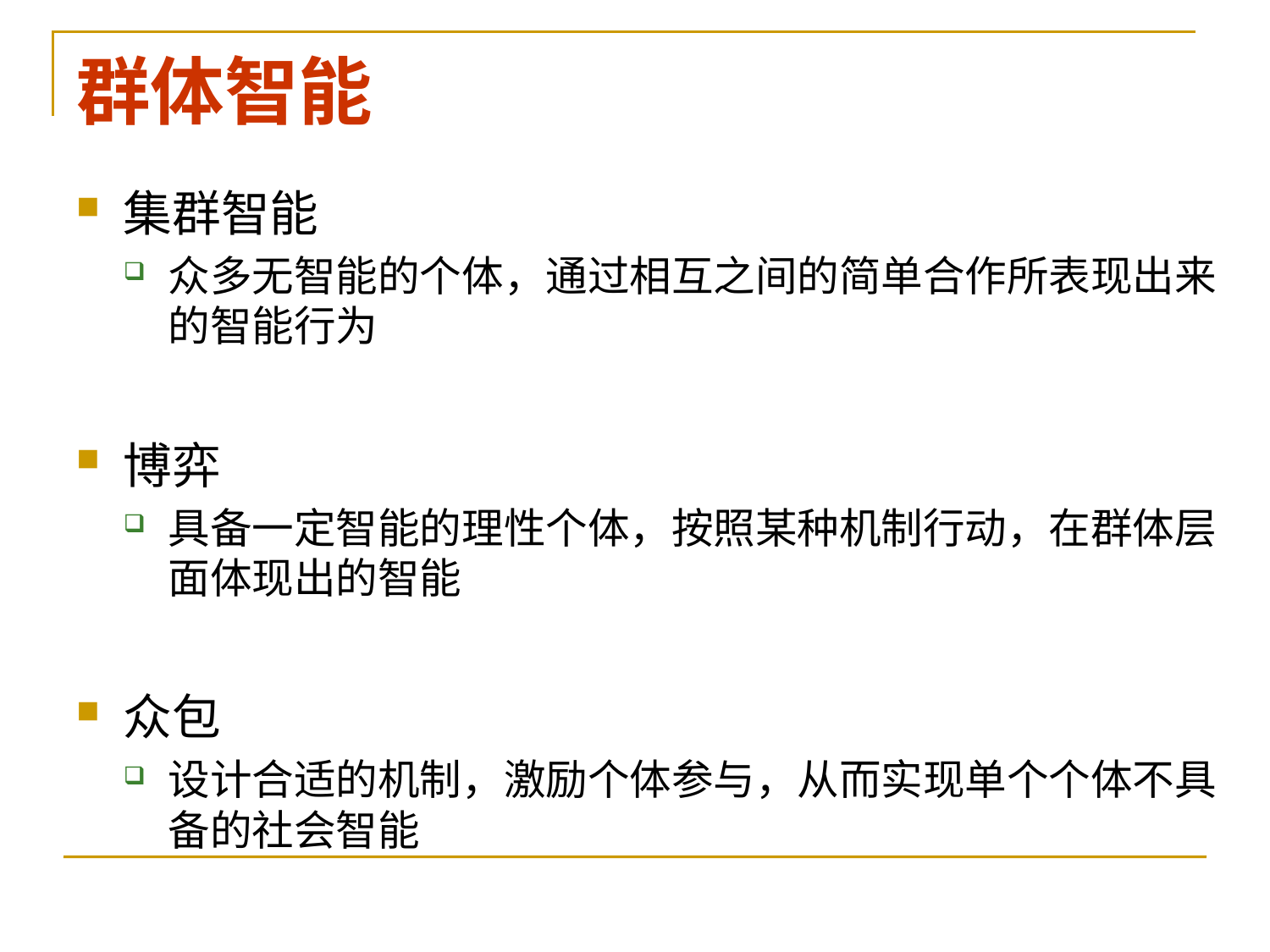

# 群体智能
集群智能
众多无智能的个体，通过相互之间的简单合作所表现出来的智能行为

博弈
具备一定智能的理性个体，按照某种机制行动，在群体层面体现出的智能

众包
设计合适的机制，激励个体参与，从而实现单个个体不具备的社会智能